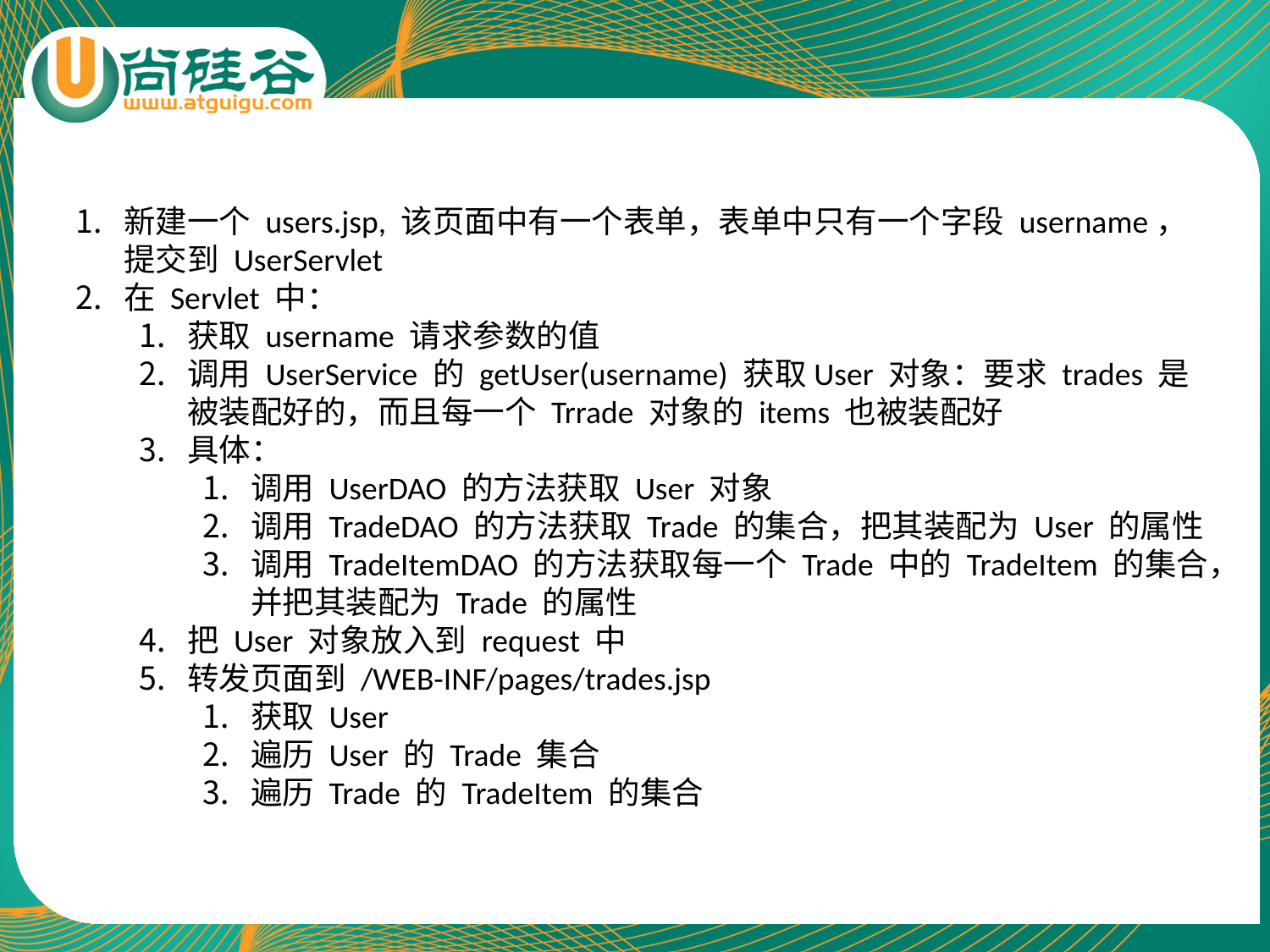

新建一个 users.jsp, 该页面中有一个表单，表单中只有一个字段 username，提交到 UserServlet
在 Servlet 中：
获取 username 请求参数的值
调用 UserService 的 getUser(username) 获取User 对象：要求 trades 是被装配好的，而且每一个 Trrade 对象的 items 也被装配好
具体：
调用 UserDAO 的方法获取 User 对象
调用 TradeDAO 的方法获取 Trade 的集合，把其装配为 User 的属性
调用 TradeItemDAO 的方法获取每一个 Trade 中的 TradeItem 的集合，并把其装配为 Trade 的属性
把 User 对象放入到 request 中
转发页面到 /WEB-INF/pages/trades.jsp
获取 User
遍历 User 的 Trade 集合
遍历 Trade 的 TradeItem 的集合